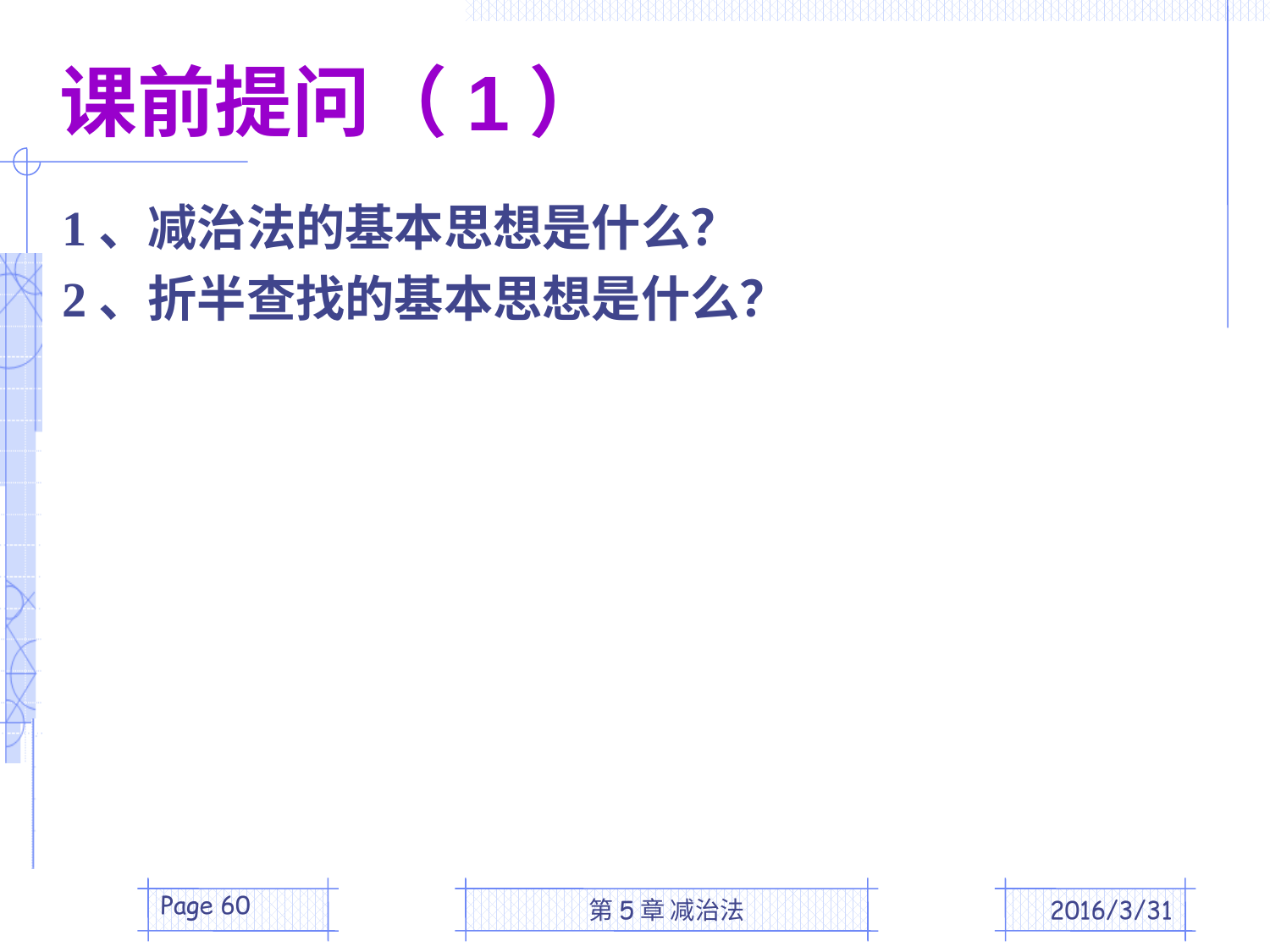

课前提问（1）
1、减治法的基本思想是什么？
2、折半查找的基本思想是什么？
Page 60
第5章 减治法
2016/3/31